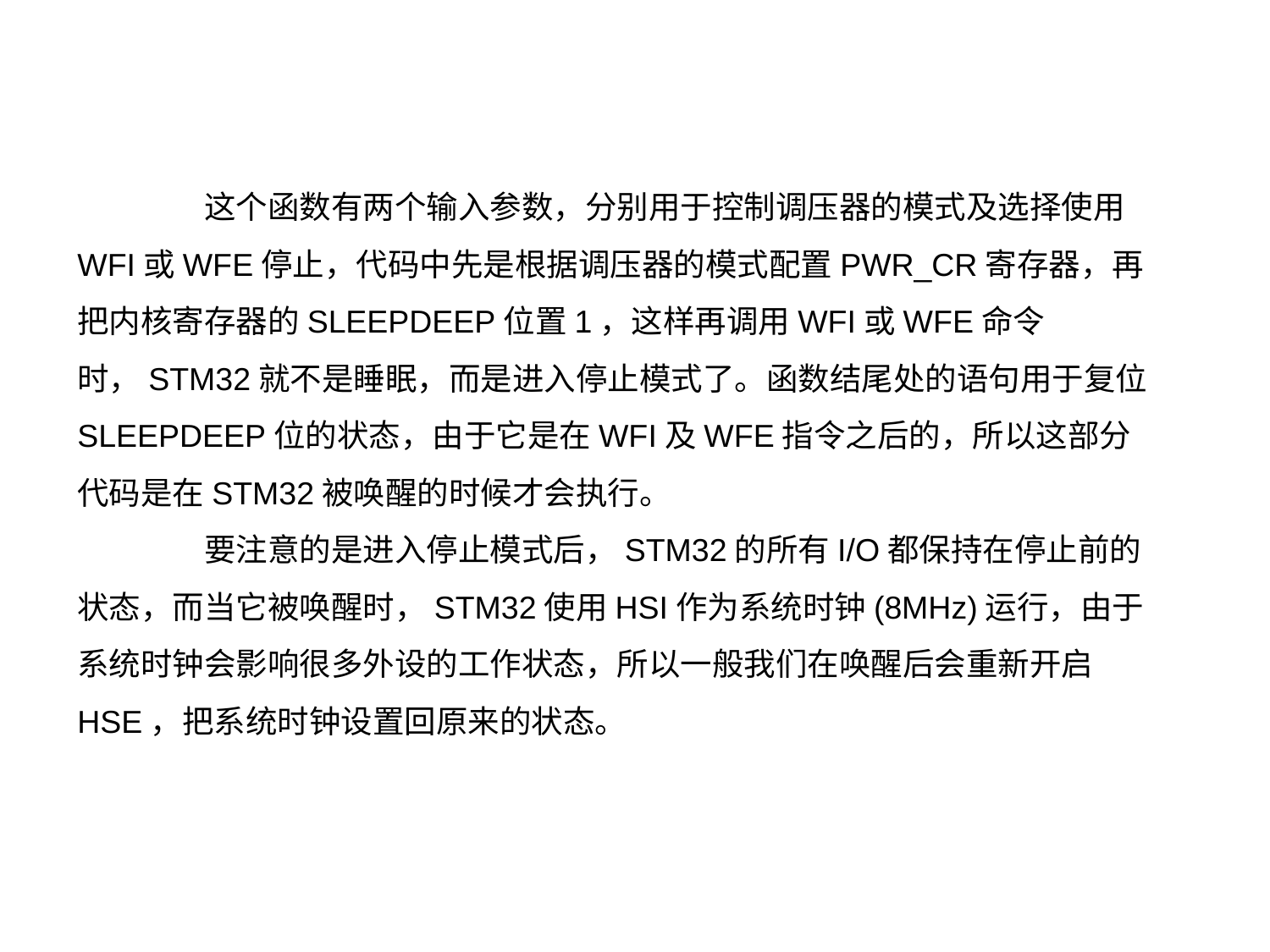

这个函数有两个输入参数，分别用于控制调压器的模式及选择使用WFI或WFE停止，代码中先是根据调压器的模式配置PWR_CR寄存器，再把内核寄存器的SLEEPDEEP位置1，这样再调用WFI或WFE命令时，STM32就不是睡眠，而是进入停止模式了。函数结尾处的语句用于复位SLEEPDEEP位的状态，由于它是在WFI及WFE指令之后的，所以这部分代码是在STM32被唤醒的时候才会执行。
	要注意的是进入停止模式后，STM32的所有I/O都保持在停止前的状态，而当它被唤醒时，STM32使用HSI作为系统时钟(8MHz)运行，由于系统时钟会影响很多外设的工作状态，所以一般我们在唤醒后会重新开启HSE，把系统时钟设置回原来的状态。